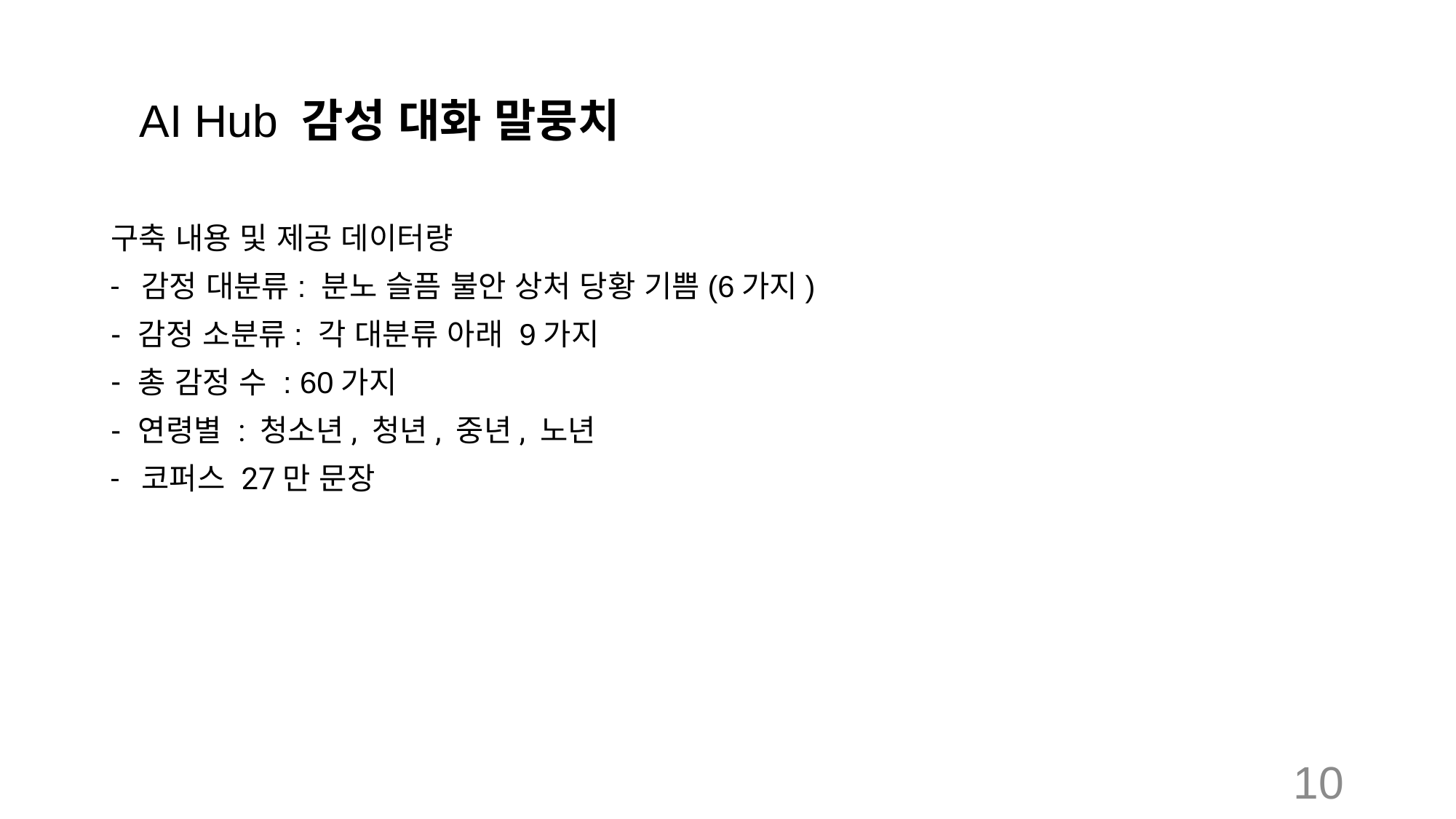

# AI Hub 감성 대화 말뭉치
구축 내용 및 제공 데이터량
-  감정 대분류: 분노 슬픔 불안 상처 당황 기쁨(6가지)
감정 소분류: 각 대분류 아래 9가지
총 감정 수 : 60가지
연령별 : 청소년, 청년, 중년, 노년
-  코퍼스 27만 문장

10